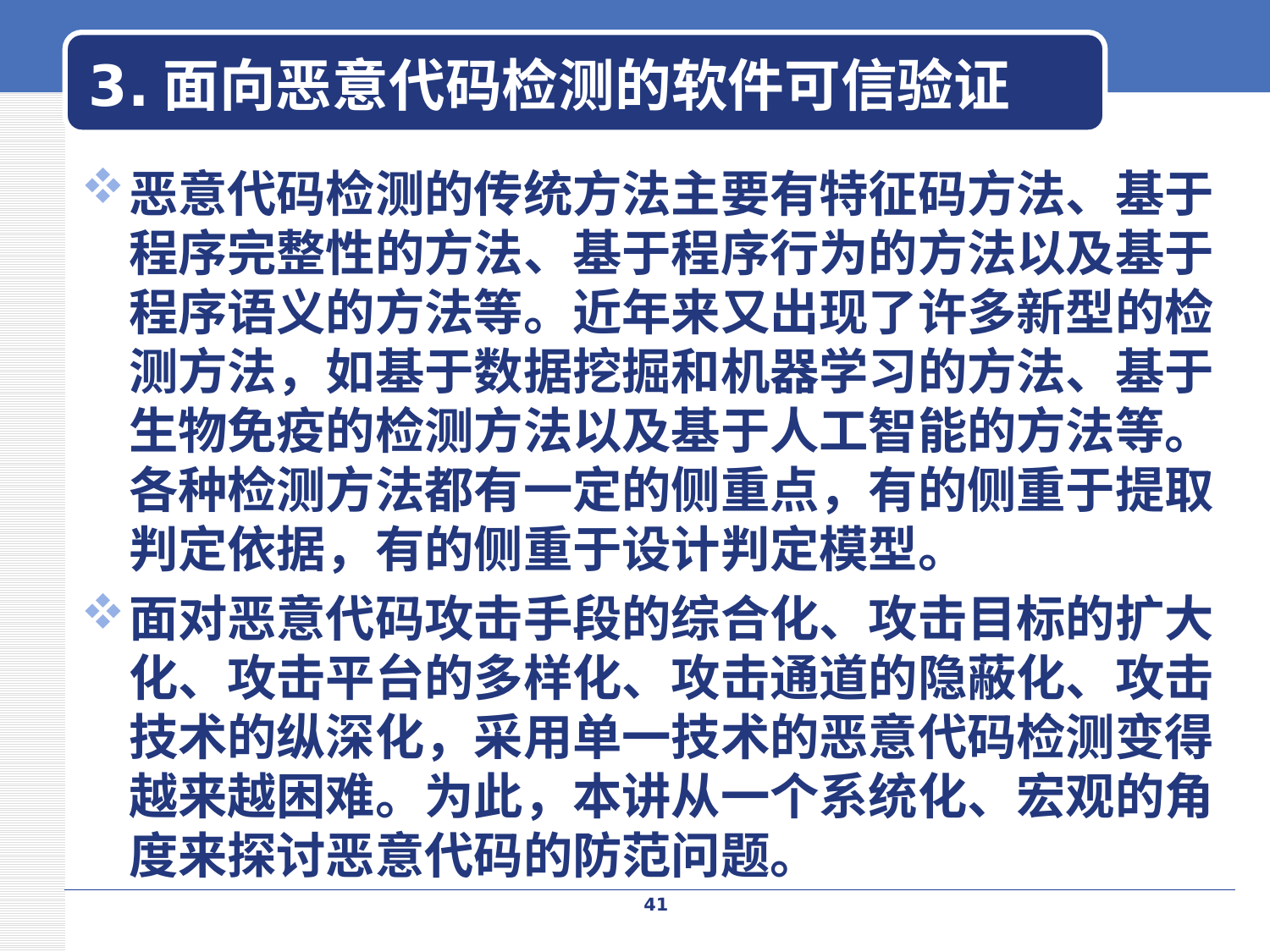

# 3.面向恶意代码检测的软件可信验证
恶意代码检测的传统方法主要有特征码方法、基于程序完整性的方法、基于程序行为的方法以及基于程序语义的方法等。近年来又出现了许多新型的检测方法，如基于数据挖掘和机器学习的方法、基于生物免疫的检测方法以及基于人工智能的方法等。各种检测方法都有一定的侧重点，有的侧重于提取判定依据，有的侧重于设计判定模型。
面对恶意代码攻击手段的综合化、攻击目标的扩大化、攻击平台的多样化、攻击通道的隐蔽化、攻击技术的纵深化，采用单一技术的恶意代码检测变得越来越困难。为此，本讲从一个系统化、宏观的角度来探讨恶意代码的防范问题。
41